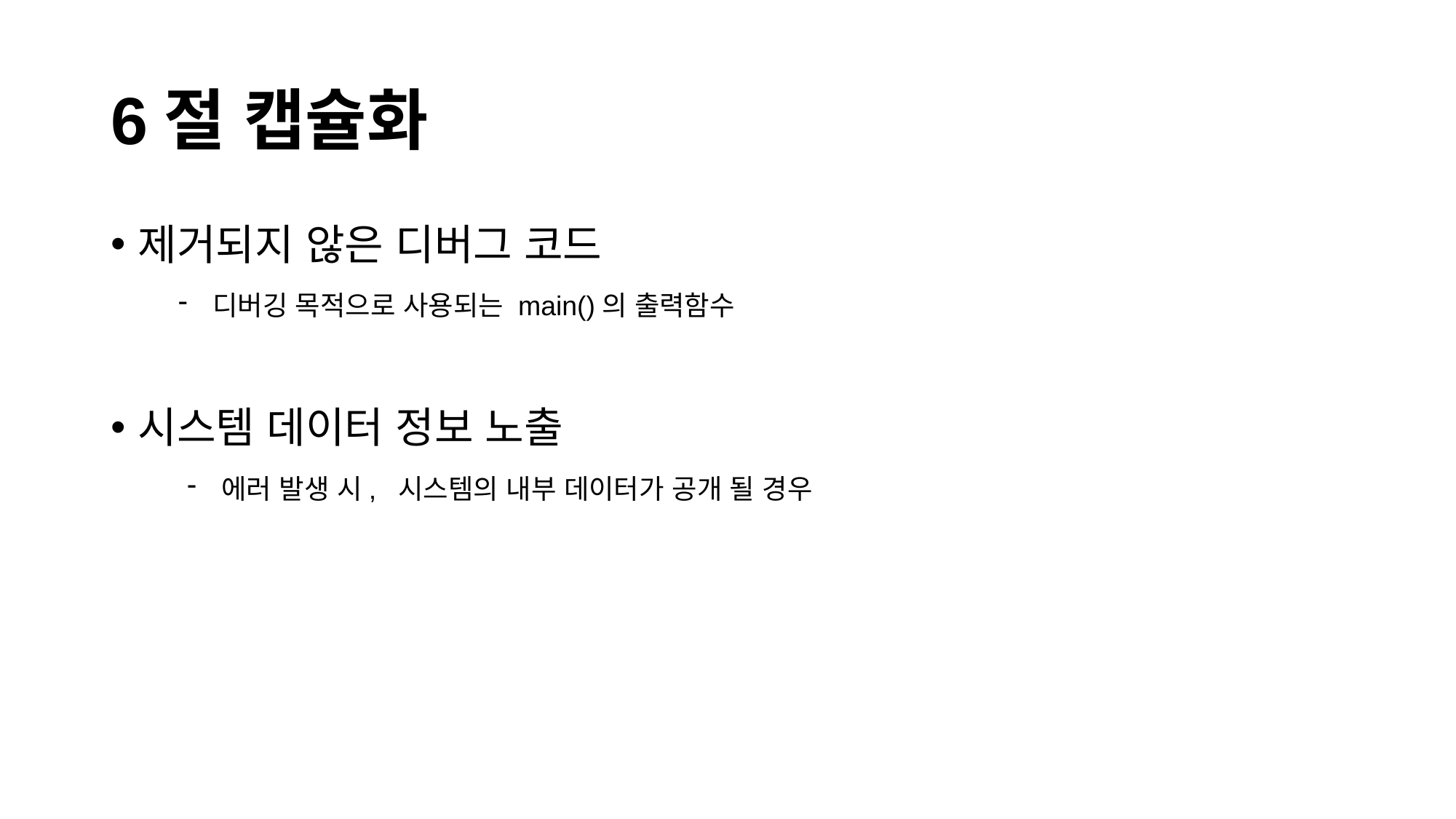

# 6절 캡슐화
제거되지 않은 디버그 코드

시스템 데이터 정보 노출
디버깅 목적으로 사용되는 main()의 출력함수
에러 발생 시,  시스템의 내부 데이터가 공개 될 경우